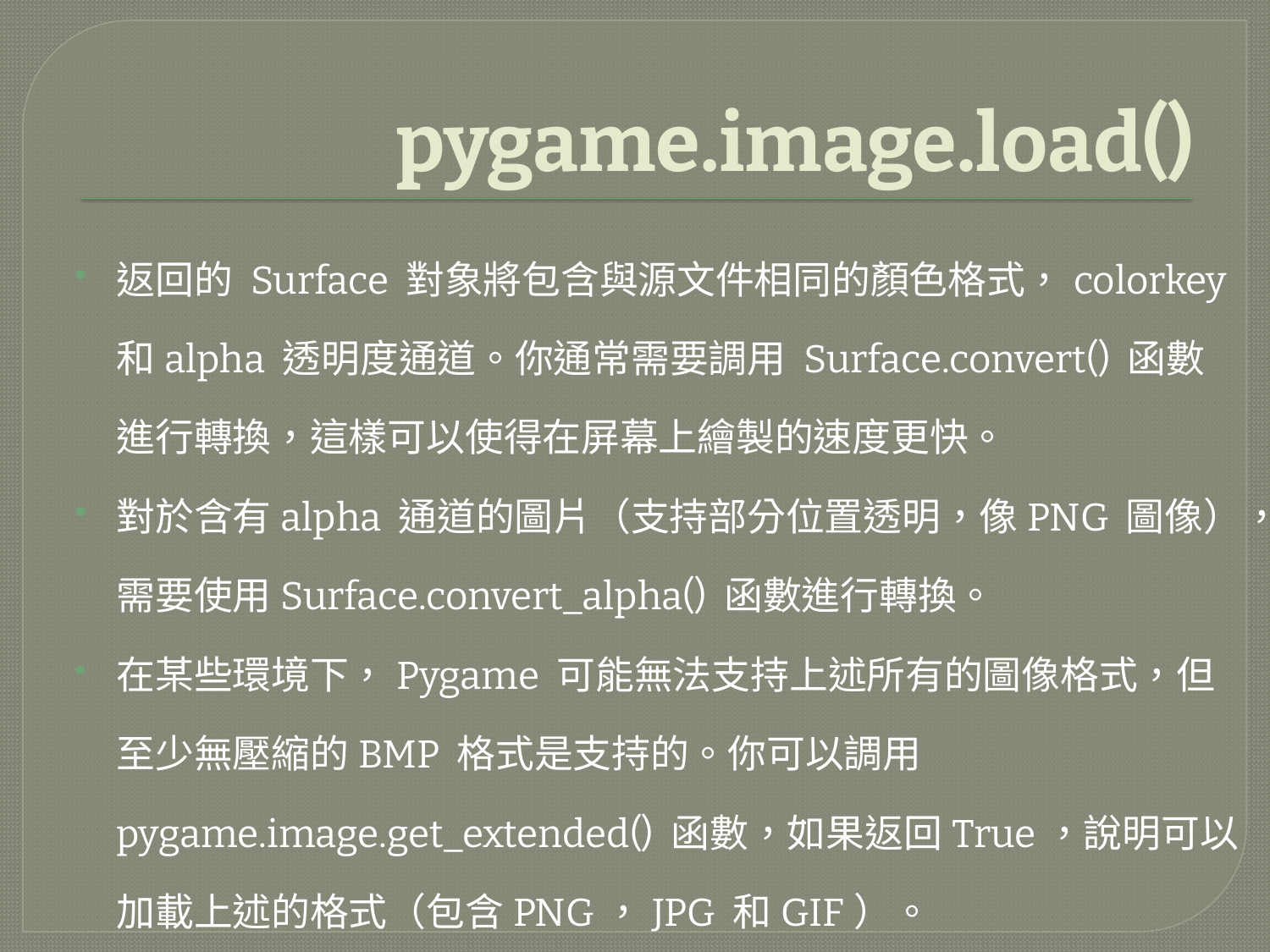

# pygame.image.load()
返回的 Surface 對象將包含與源文件相同的顏色格式，colorkey 和alpha 透明度通道。你通常需要調用 Surface.convert() 函數進行轉換，這樣可以使得在屏幕上繪製的速度更快。
對於含有alpha 通道的圖片（支持部分位置透明，像PNG 圖像），需要使用Surface.convert_alpha() 函數進行轉換。
在某些環境下，Pygame 可能無法支持上述所有的圖像格式，但至少無壓縮的BMP 格式是支持的。你可以調用pygame.image.get_extended() 函數，如果返回True，說明可以加載上述的格式（包含PNG，JPG 和GIF）。